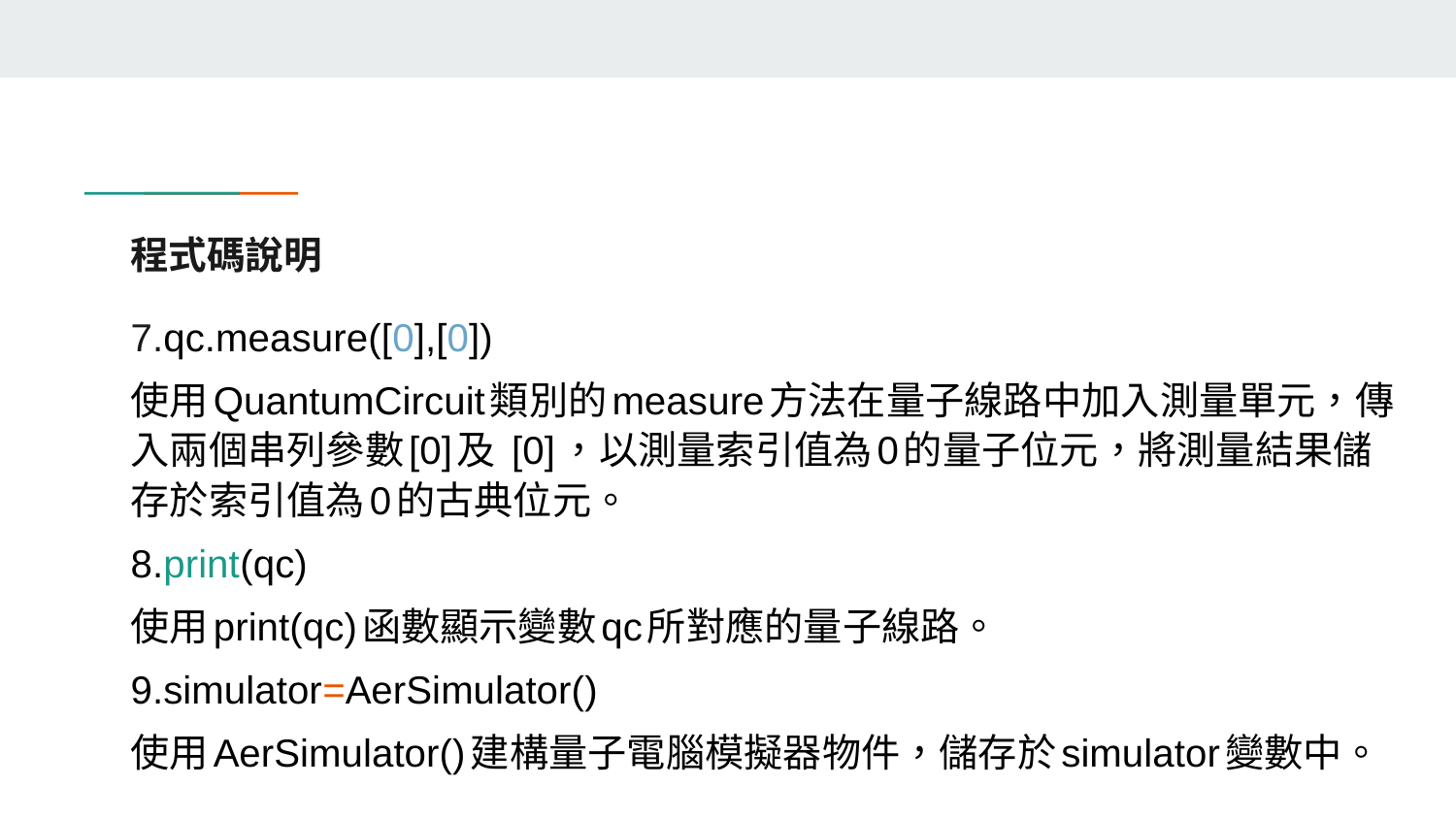

# 程式碼說明
7.qc.measure([0],[0])
使用QuantumCircuit類別的measure方法在量子線路中加入測量單元，傳入兩個串列參數[0]及 [0]，以測量索引值為0的量子位元，將測量結果儲存於索引值為0的古典位元。
8.print(qc)
使用print(qc)函數顯示變數qc所對應的量子線路。
9.simulator=AerSimulator()
使用AerSimulator()建構量子電腦模擬器物件，儲存於simulator變數中。